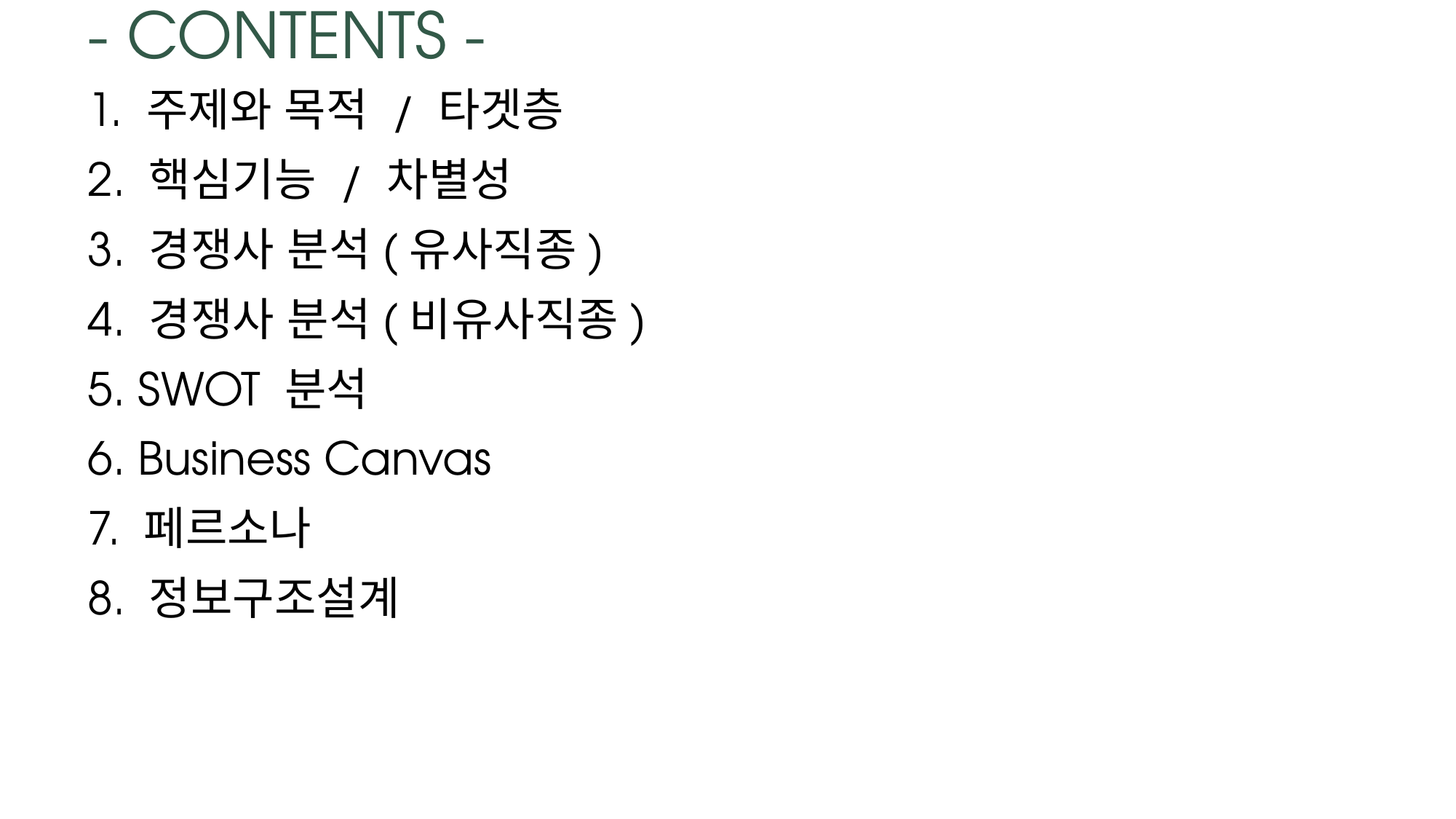

# - CONTENTS -
1. 주제와 목적 / 타겟층
2. 핵심기능 / 차별성
3. 경쟁사 분석(유사직종)
4. 경쟁사 분석(비유사직종)
5. SWOT 분석
6. Business Canvas
7. 페르소나
8. 정보구조설계